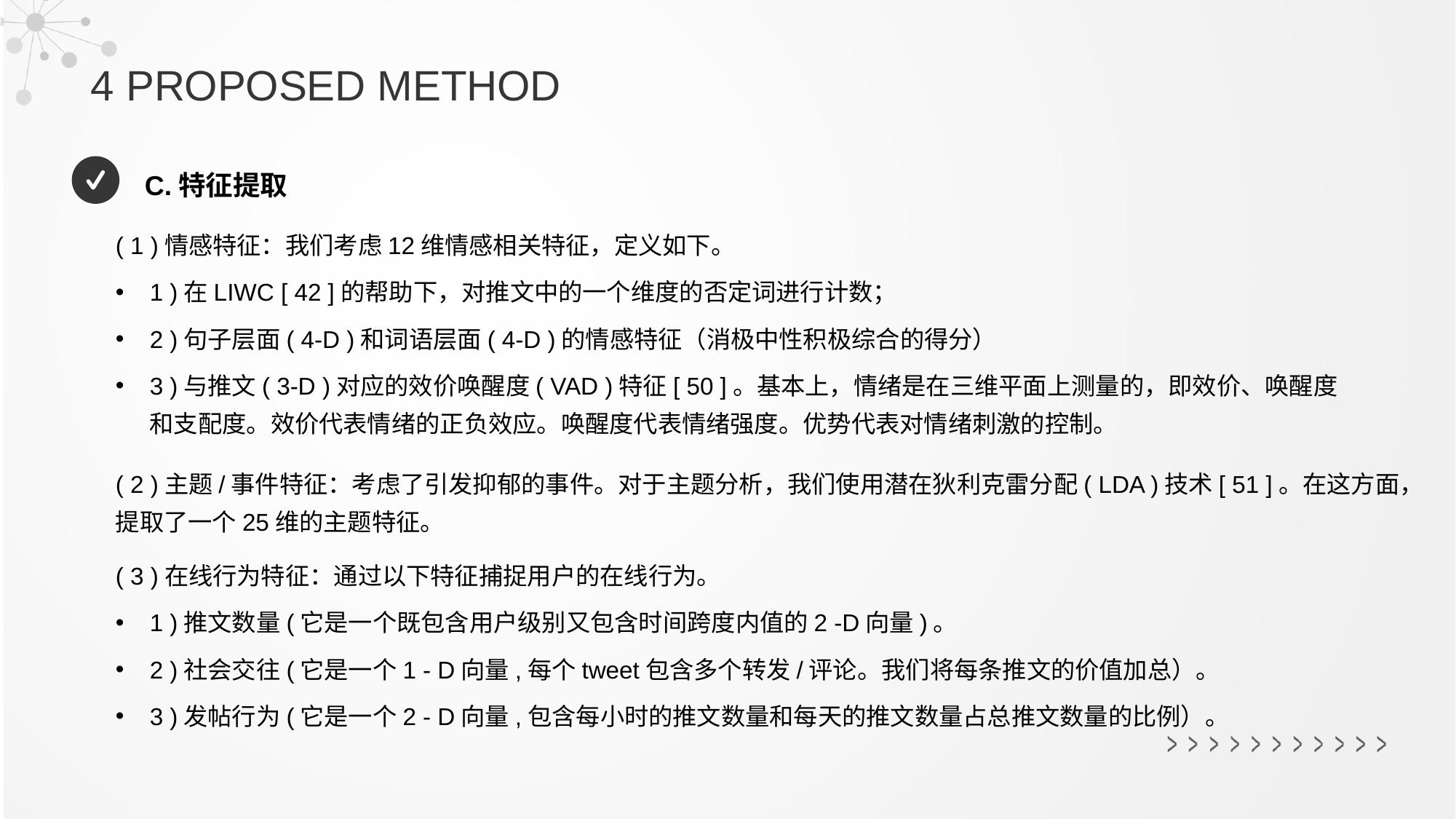

4 PROPOSED METHOD
C.特征提取

( 1 )情感特征：我们考虑12维情感相关特征，定义如下。
1 )在LIWC [ 42 ]的帮助下，对推文中的一个维度的否定词进行计数；
2 )句子层面( 4-D )和词语层面( 4-D )的情感特征（消极中性积极综合的得分）
3 )与推文( 3-D )对应的效价唤醒度( VAD )特征[ 50 ]。基本上，情绪是在三维平面上测量的，即效价、唤醒度和支配度。效价代表情绪的正负效应。唤醒度代表情绪强度。优势代表对情绪刺激的控制。
( 2 )主题/事件特征：考虑了引发抑郁的事件。对于主题分析，我们使用潜在狄利克雷分配( LDA )技术[ 51 ]。在这方面，提取了一个25维的主题特征。
( 3 )在线行为特征：通过以下特征捕捉用户的在线行为。
1 )推文数量(它是一个既包含用户级别又包含时间跨度内值的2 -D向量)。
2 )社会交往(它是一个1 - D向量,每个tweet包含多个转发/评论。我们将每条推文的价值加总）。
3 )发帖行为(它是一个2 - D向量,包含每小时的推文数量和每天的推文数量占总推文数量的比例）。